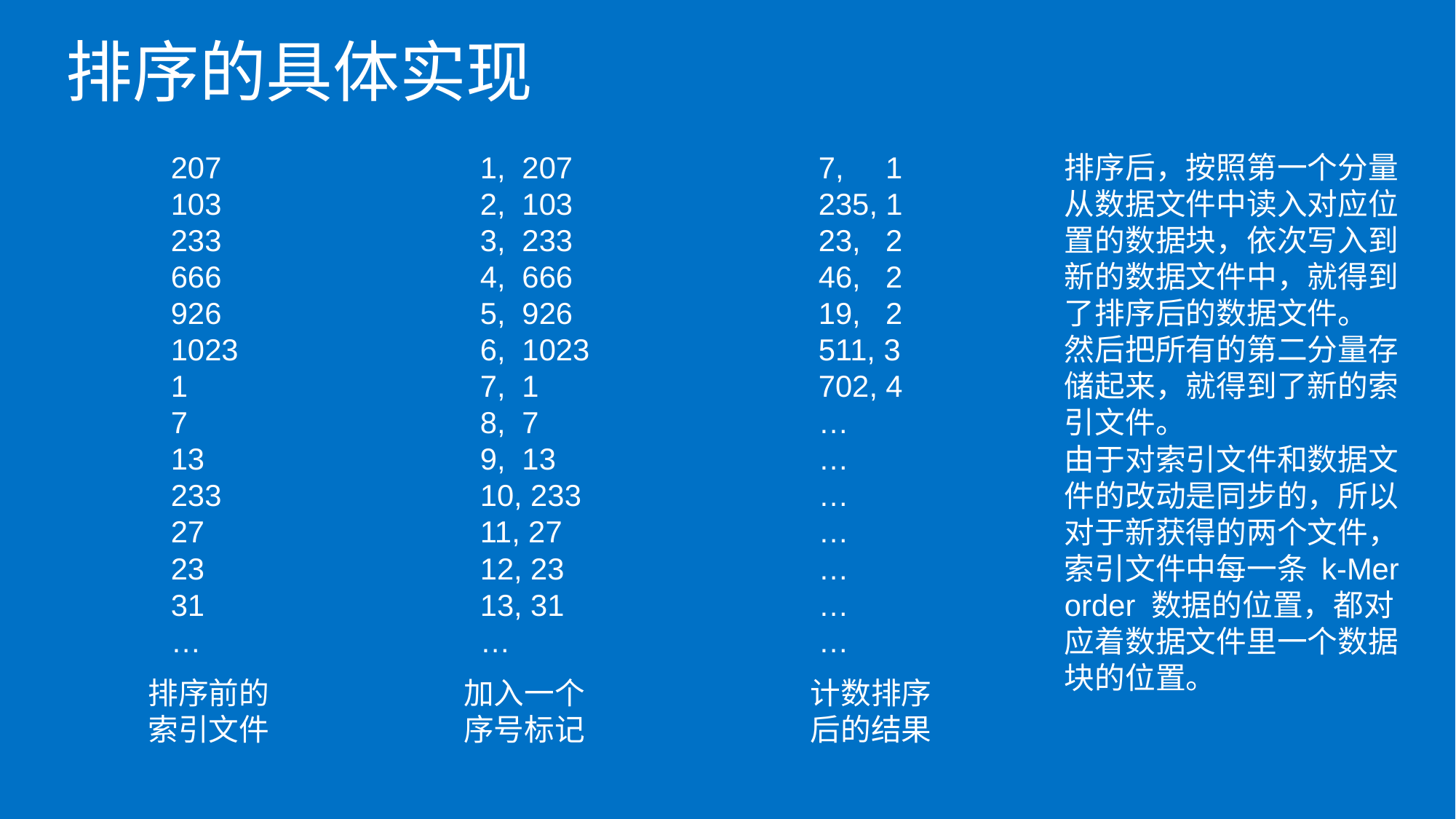

排序的具体实现
7,     1
235, 1
23,   2
46,   2
19,   2
511, 3
702, 4
…
…
…
…
…
…
…
排序后，按照第一个分量从数据文件中读入对应位置的数据块，依次写入到新的数据文件中，就得到了排序后的数据文件。
然后把所有的第二分量存储起来，就得到了新的索引文件。
由于对索引文件和数据文件的改动是同步的，所以对于新获得的两个文件，索引文件中每一条 k-Mer order 数据的位置，都对应着数据文件里一个数据块的位置。
207
103
233
666
926
1023
1
7
13
233
27
23
31
…
1,  207
2,  103
3,  233
4,  666
5,  926
6,  1023
7,  1
8,  7
9,  13
10, 233
11, 27
12, 23
13, 31
…
计数排序后的结果
排序前的
索引文件
加入一个序号标记